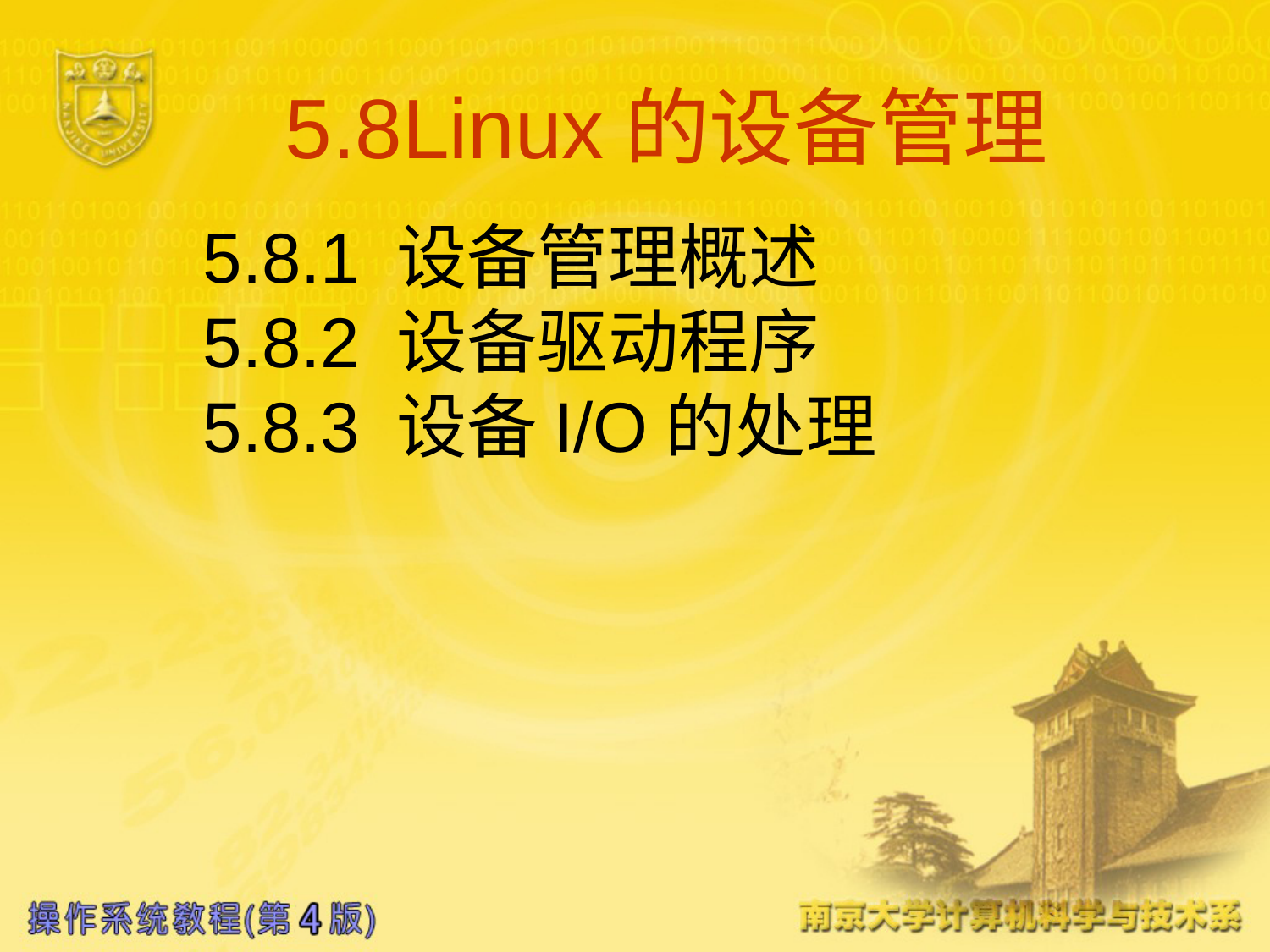

# 5.8Linux的设备管理

5.8.1 设备管理概述
5.8.2 设备驱动程序
5.8.3 设备I/O的处理